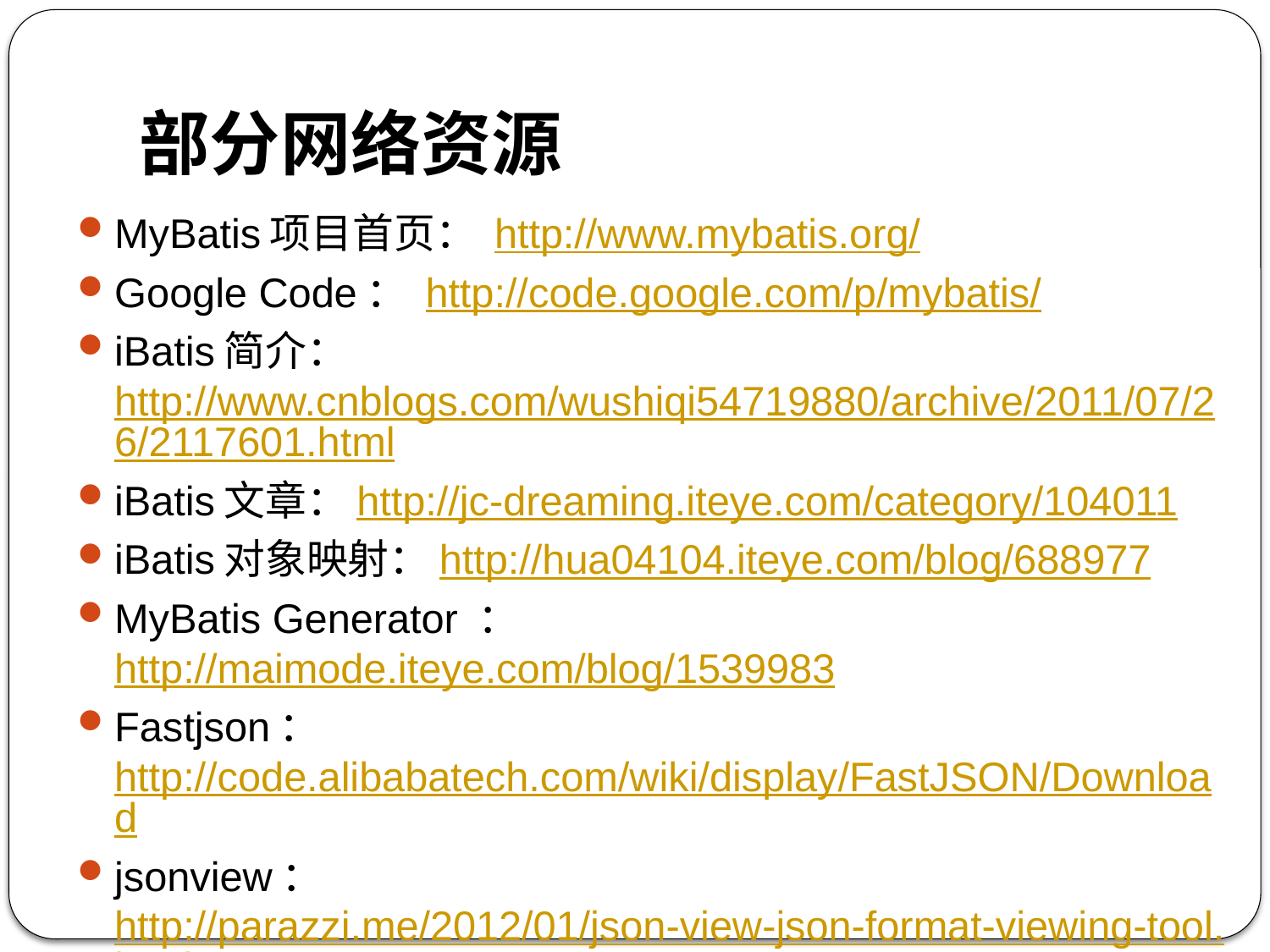

# 部分网络资源
MyBatis项目首页： http://www.mybatis.org/
Google Code： http://code.google.com/p/mybatis/
iBatis简介：http://www.cnblogs.com/wushiqi54719880/archive/2011/07/26/2117601.html
iBatis文章：http://jc-dreaming.iteye.com/category/104011
iBatis对象映射：http://hua04104.iteye.com/blog/688977
MyBatis Generator ：http://maimode.iteye.com/blog/1539983
Fastjson：http://code.alibabatech.com/wiki/display/FastJSON/Download
jsonview：http://parazzi.me/2012/01/json-view-json-format-viewing-tool.html